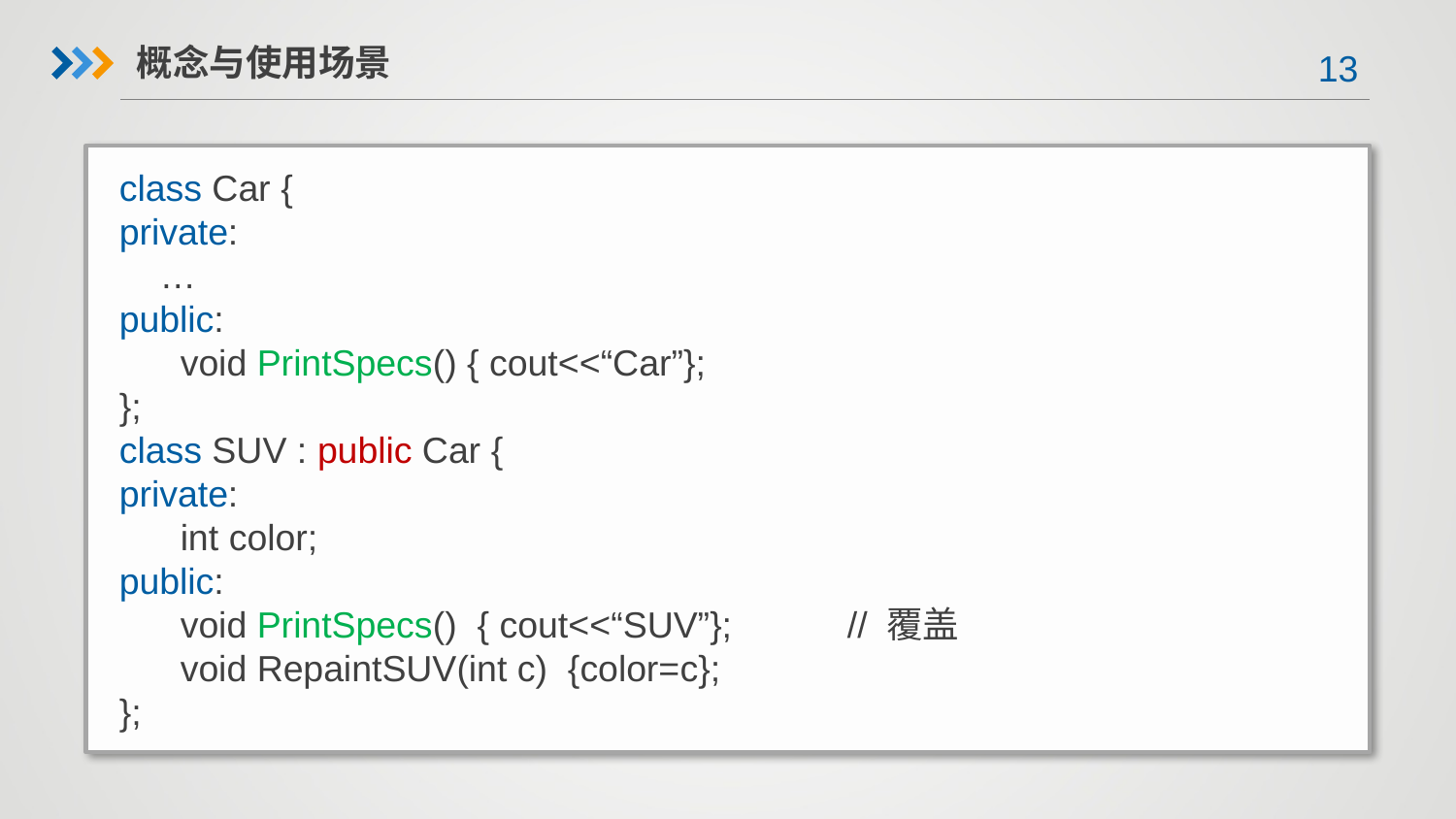

概念与使用场景

class Car {
private:
    …
public:
      void PrintSpecs() { cout<<“Car”};
};
class SUV : public Car {
private:
      int color;
public:
      void PrintSpecs()  { cout<<“SUV”};	// 覆盖
      void RepaintSUV(int c)  {color=c};
};